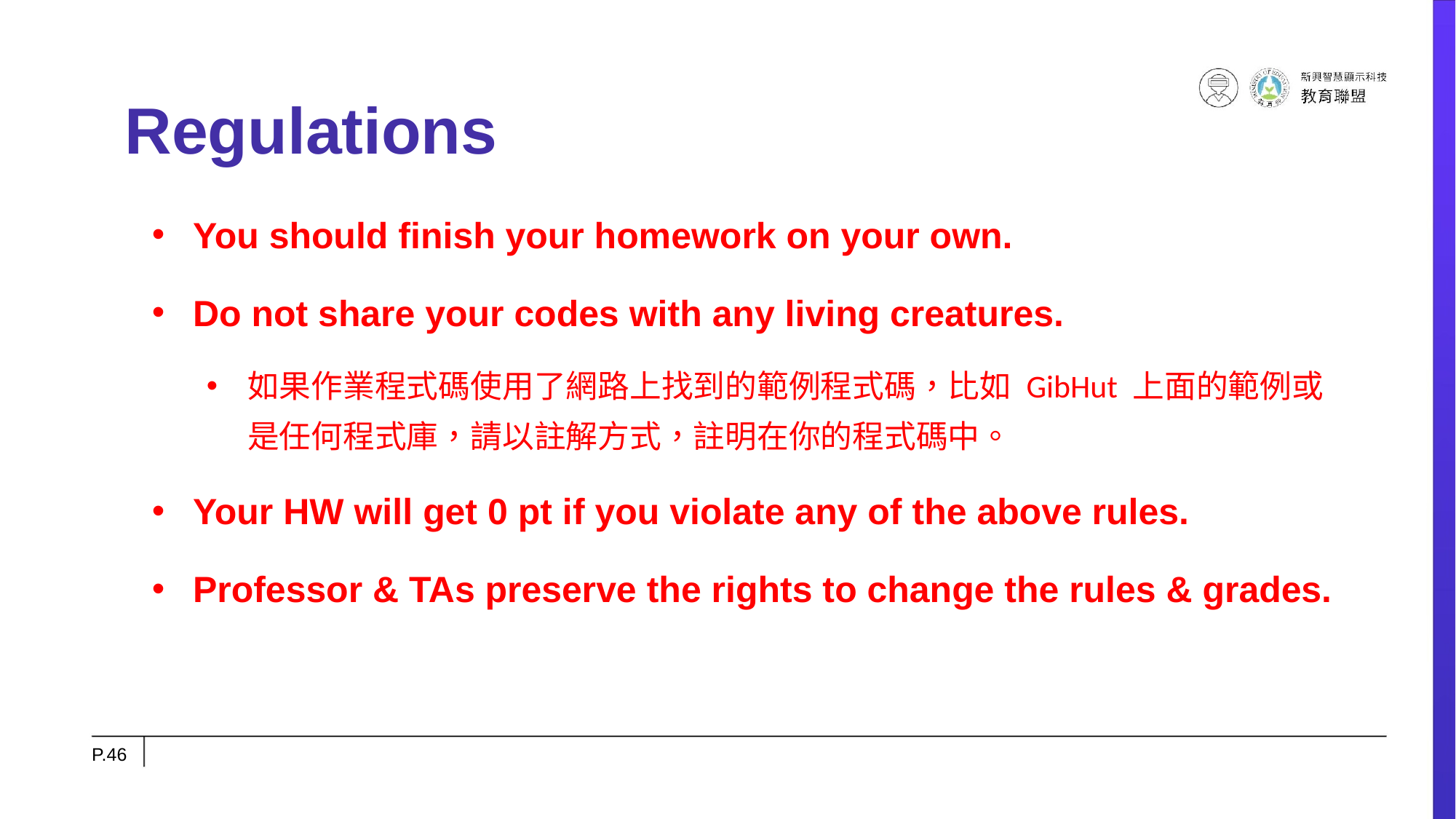

# Regulations
You should finish your homework on your own.
Do not share your codes with any living creatures.
如果作業程式碼使用了網路上找到的範例程式碼，比如 GibHut 上面的範例或是任何程式庫，請以註解方式，註明在你的程式碼中。
Your HW will get 0 pt if you violate any of the above rules.
Professor & TAs preserve the rights to change the rules & grades.
P.46